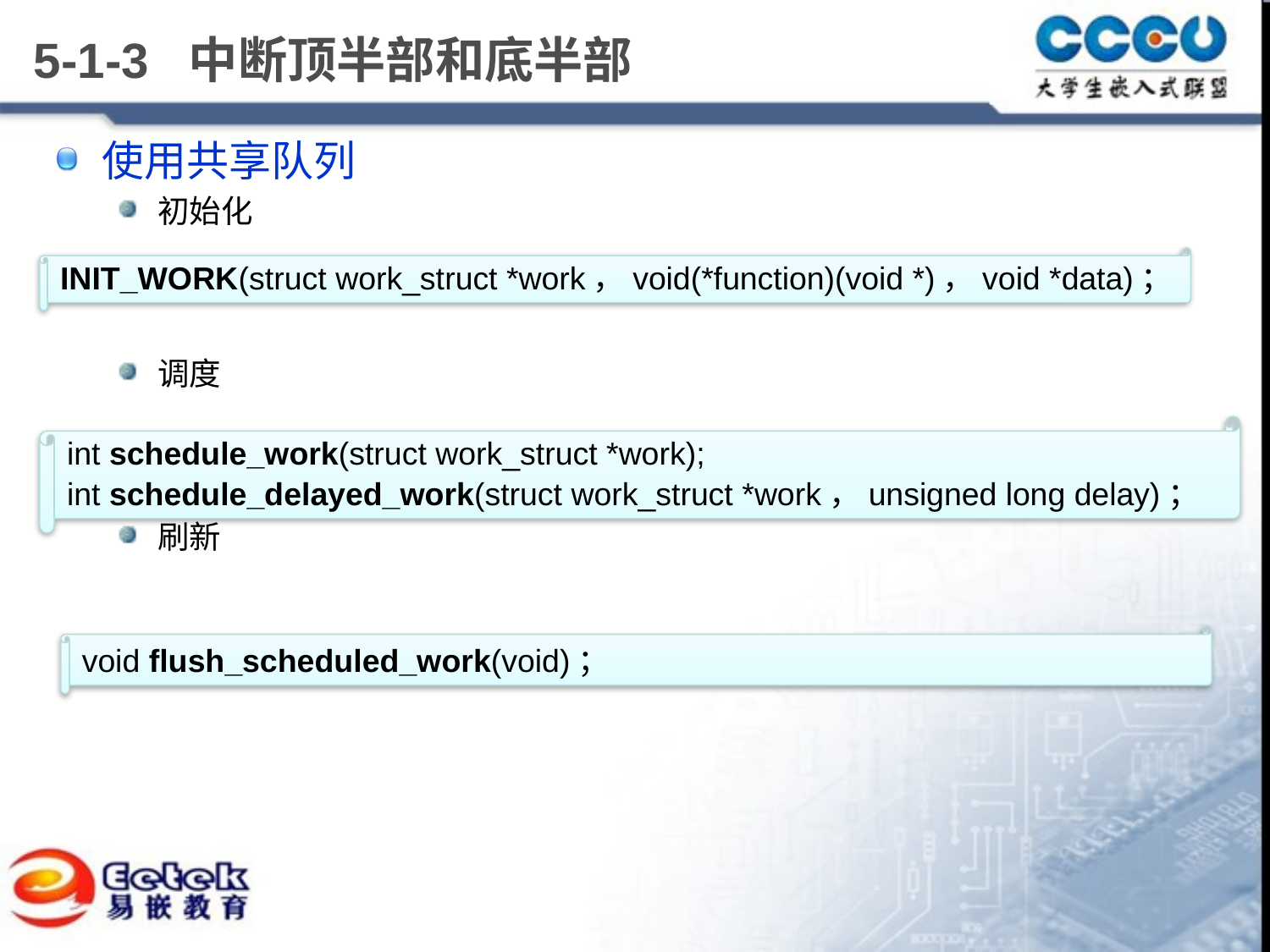

# 5-1-3  中断顶半部和底半部
使用共享队列
初始化

调度

刷新
INIT_WORK(struct work_struct *work，void(*function)(void *)，void *data)；
int schedule_work(struct work_struct *work);
int schedule_delayed_work(struct work_struct *work，unsigned long delay)；
void flush_scheduled_work(void)；